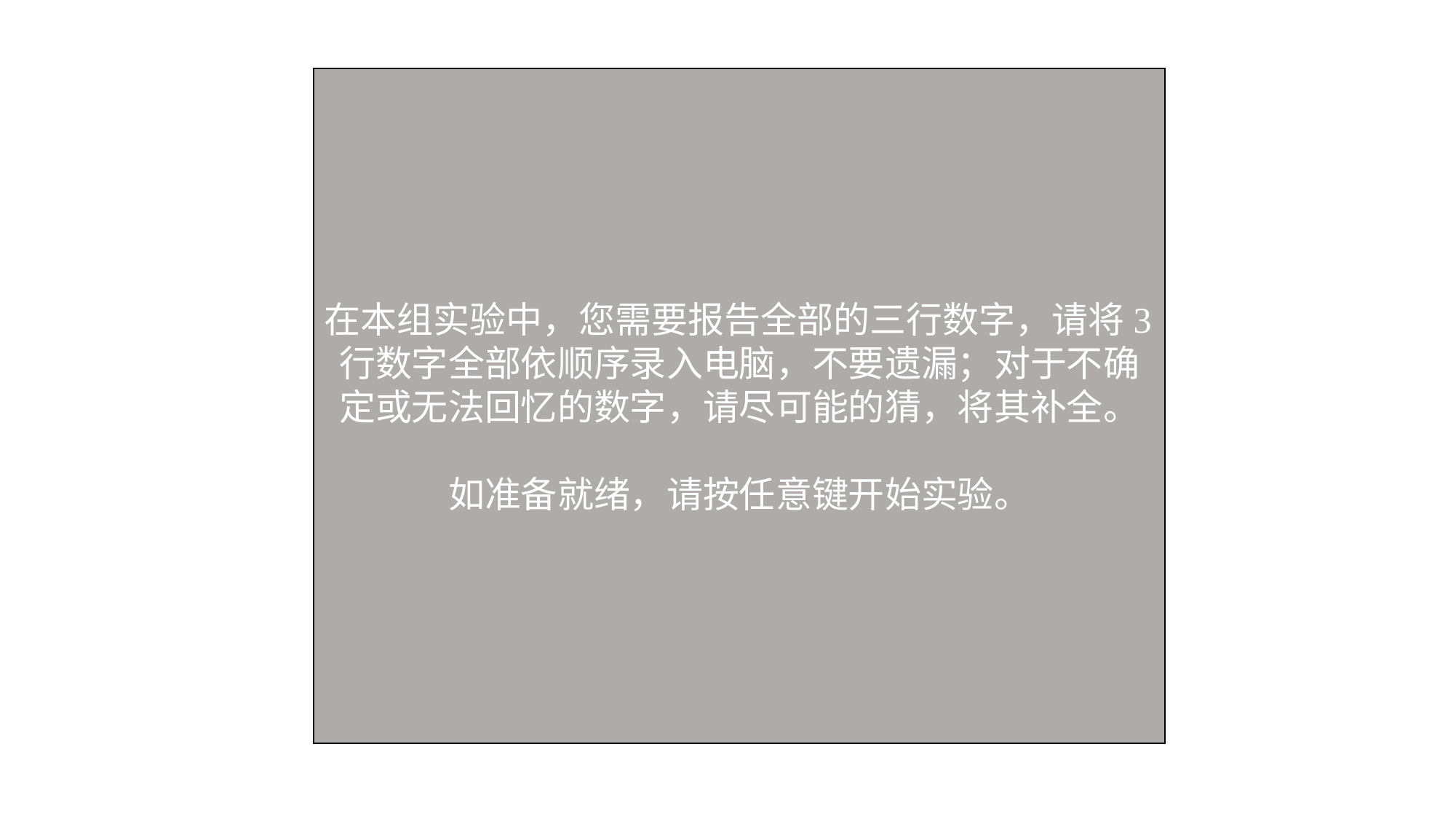

在本组实验中，您需要报告全部的三行数字，请将3行数字全部依顺序录入电脑，不要遗漏；对于不确定或无法回忆的数字，请尽可能的猜，将其补全。

如准备就绪，请按任意键开始实验。